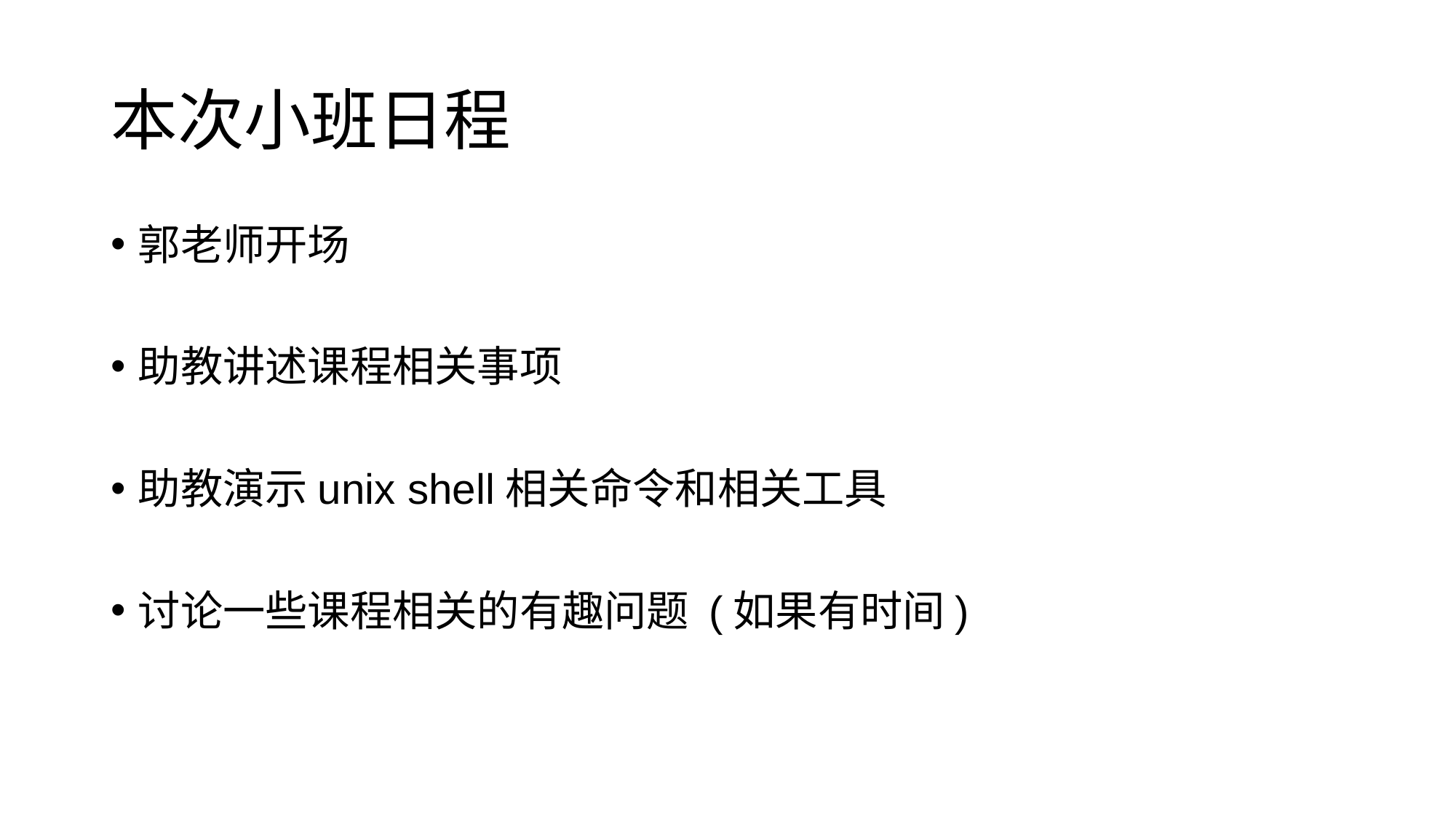

# 本次小班日程
郭老师开场

助教讲述课程相关事项

助教演示unix shell相关命令和相关工具

讨论一些课程相关的有趣问题 (如果有时间)